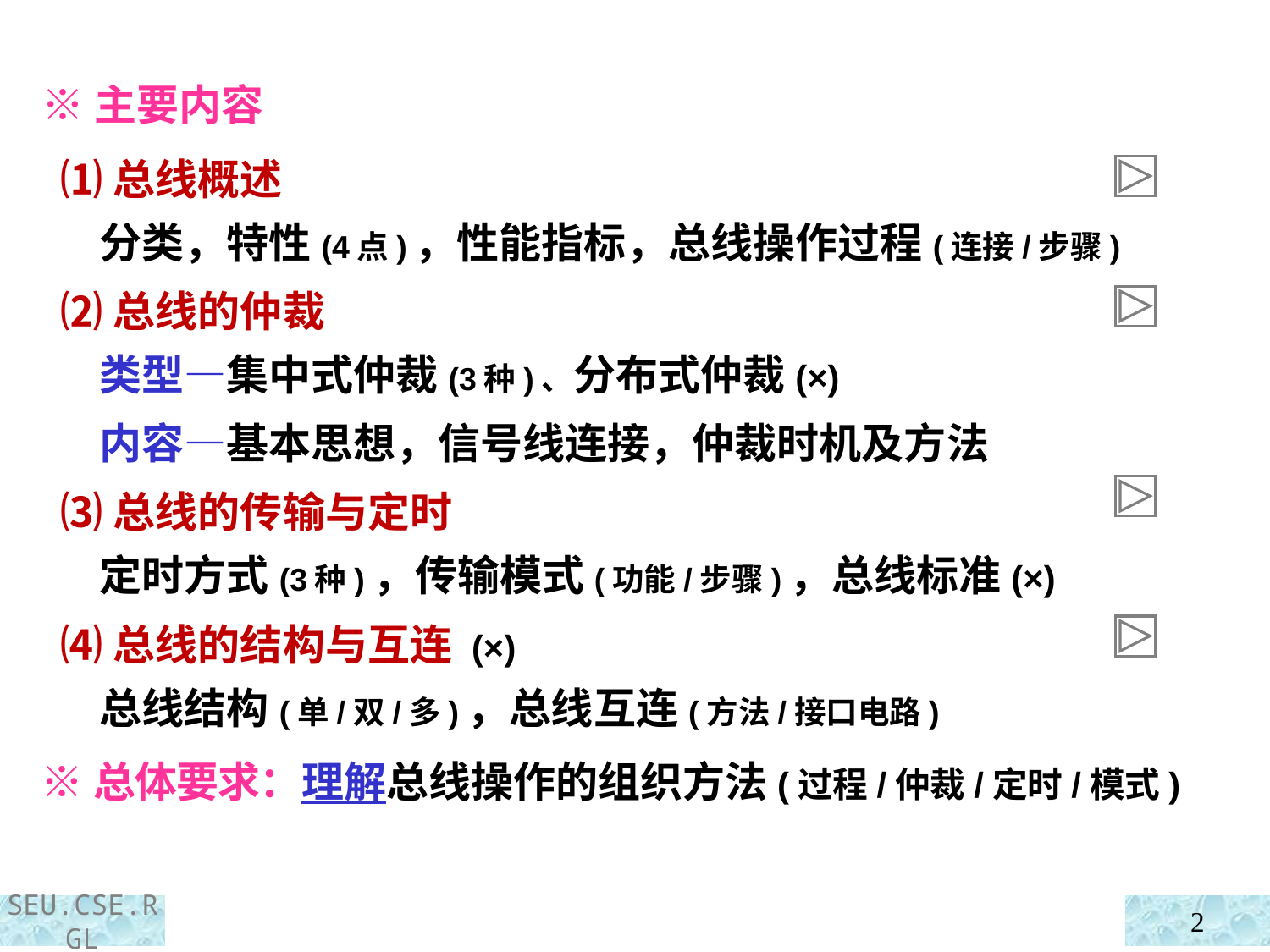

※主要内容
   ⑴总线概述
      分类，特性(4点)，性能指标，总线操作过程(连接/步骤)
   ⑵总线的仲裁
      类型—集中式仲裁(3种)、分布式仲裁(×)
      内容—基本思想，信号线连接，仲裁时机及方法
   ⑶总线的传输与定时
      定时方式(3种)，传输模式(功能/步骤)，总线标准(×)
   ⑷总线的结构与互连 (×)
      总线结构(单/双/多)，总线互连(方法/接口电路)
 ※总体要求：理解总线操作的组织方法(过程/仲裁/定时/模式)

2